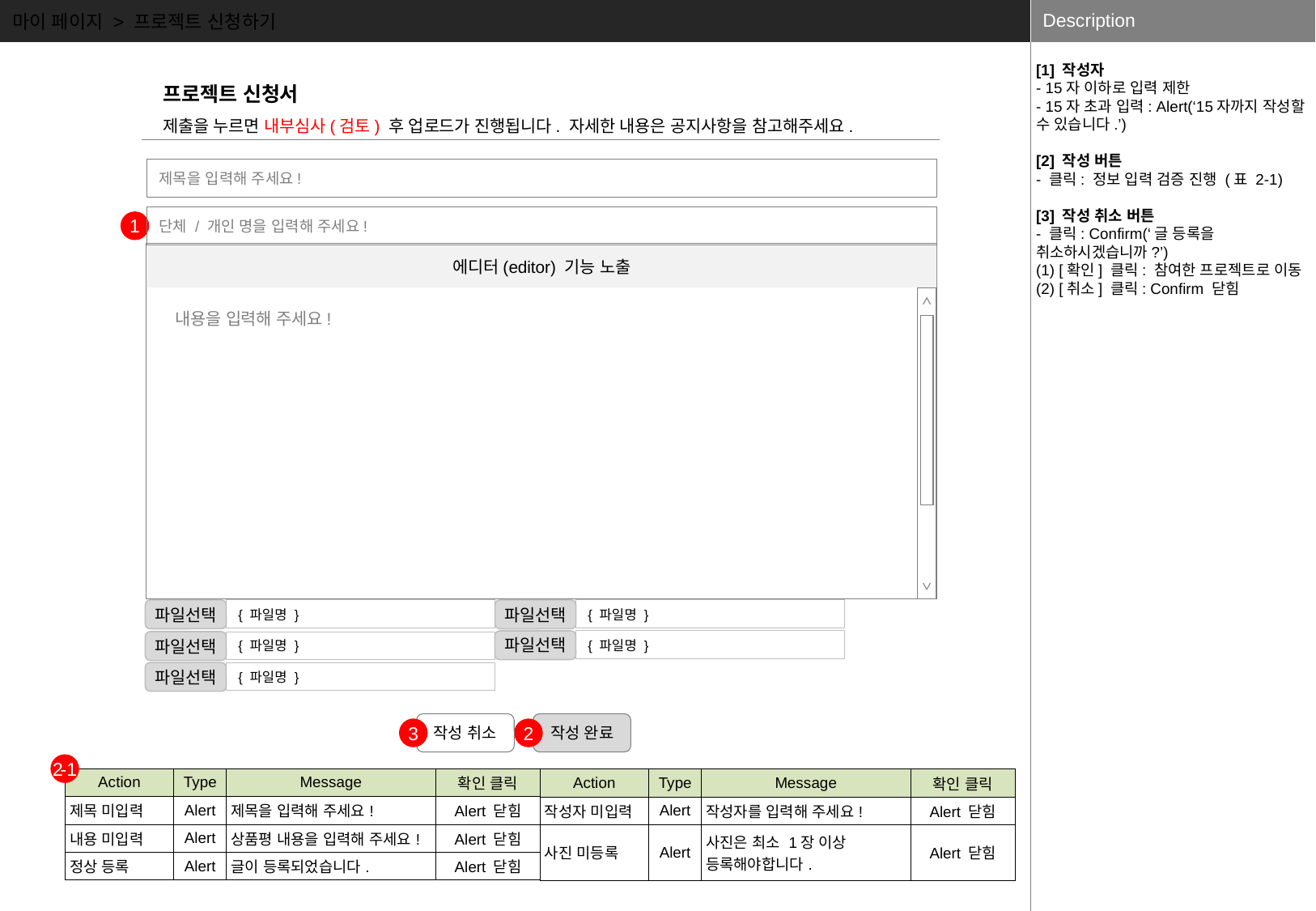

마이 페이지 > 프로젝트 신청하기

[1] 작성자
- 15자 이하로 입력 제한
- 15자 초과 입력: Alert(‘15자까지 작성할 수 있습니다.’)

[2] 작성 버튼
- 클릭: 정보 입력 검증 진행 (표 2-1)

[3] 작성 취소 버튼
- 클릭: Confirm(‘글 등록을 취소하시겠습니까?’)
(1) [확인] 클릭: 참여한 프로젝트로 이동
(2) [취소] 클릭: Confirm 닫힘
프로젝트 신청서
제출을 누르면 내부심사(검토) 후 업로드가 진행됩니다. 자세한 내용은 공지사항을 참고해주세요.
 제목을 입력해 주세요!
 단체 / 개인 명을 입력해 주세요!
1

에디터(editor) 기능 노출

내용을 입력해 주세요!
파일선택
{ 파일명 }
파일선택
{ 파일명 }
파일선택
{ 파일명 }
파일선택
{ 파일명 }
파일선택
{ 파일명 }
작성 취소
작성 완료
3
2
2-1
| Action | Type | Message | 확인 클릭 |
| --- | --- | --- | --- |
| 제목 미입력 | Alert | 제목을 입력해 주세요! | Alert 닫힘 |
| 내용 미입력 | Alert | 상품평 내용을 입력해 주세요! | Alert 닫힘 |
| 정상 등록 | Alert | 글이 등록되었습니다. | Alert 닫힘 |
| Action | Type | Message | 확인 클릭 |
| --- | --- | --- | --- |
| 작성자 미입력 | Alert | 작성자를 입력해 주세요! | Alert 닫힘 |
| 사진 미등록 | Alert | 사진은 최소 1장 이상 등록해야합니다. | Alert 닫힘 |